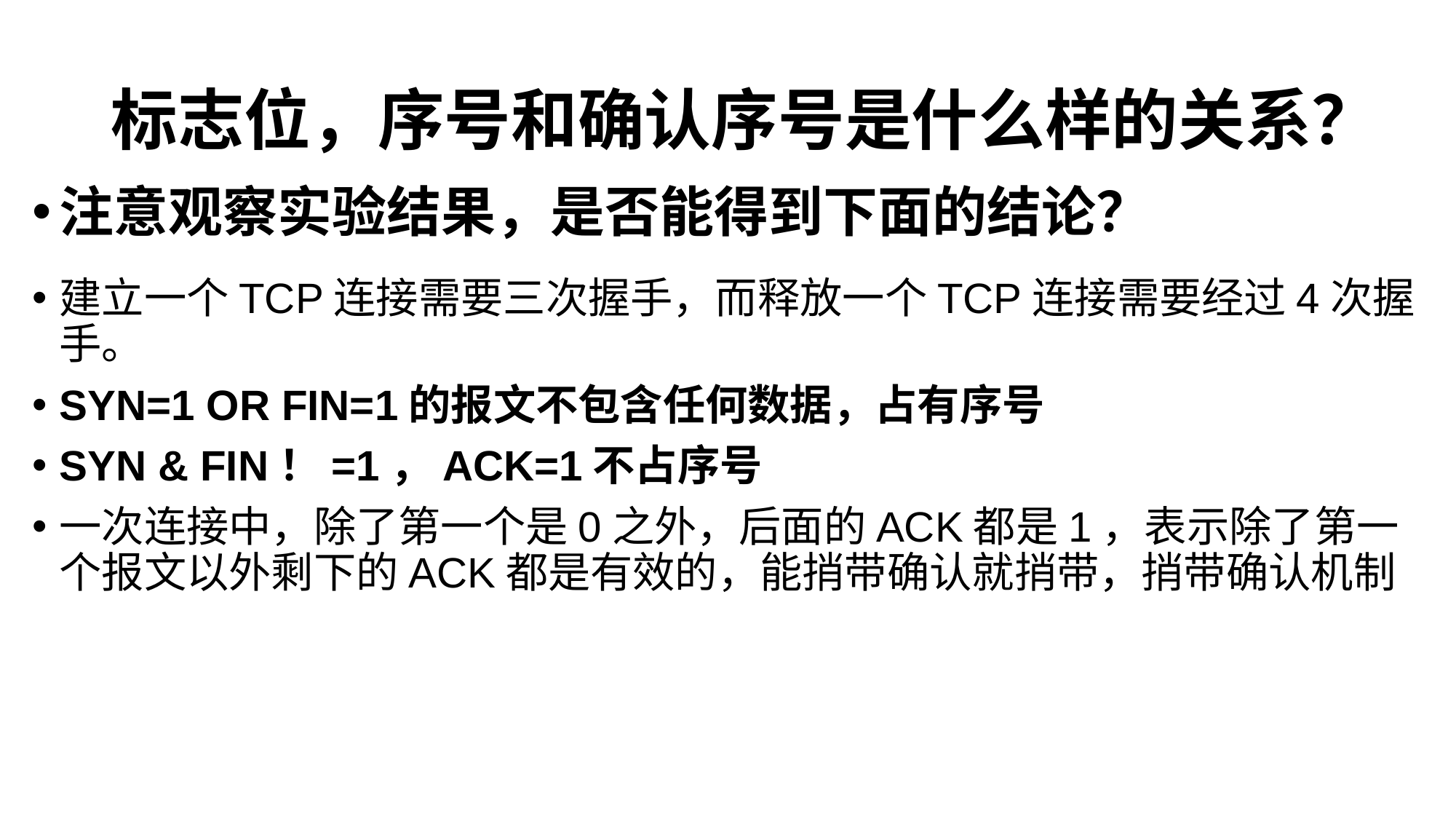

# 标志位，序号和确认序号是什么样的关系？
注意观察实验结果，是否能得到下面的结论？
建立一个TCP连接需要三次握手，而释放一个TCP连接需要经过4次握手。
SYN=1 OR FIN=1的报文不包含任何数据，占有序号
SYN & FIN！=1，ACK=1不占序号
一次连接中，除了第一个是0之外，后面的ACK都是1，表示除了第一个报文以外剩下的ACK都是有效的，能捎带确认就捎带，捎带确认机制